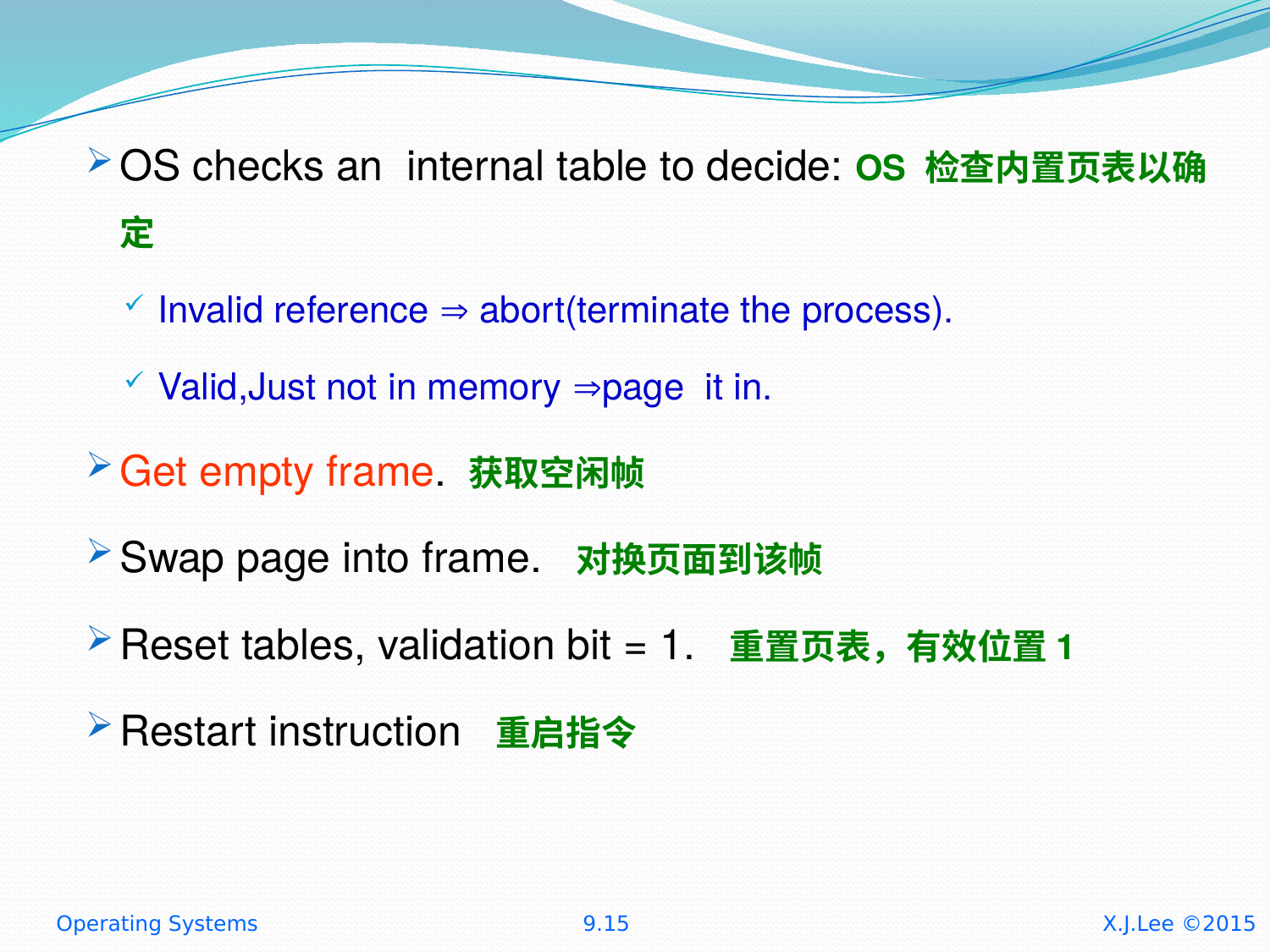

OS checks an  internal table to decide: OS 检查内置页表以确定
Invalid reference ⇒ abort(terminate the process).
Valid,Just not in memory ⇒page  it in.
Get empty frame. 获取空闲帧
Swap page into frame.  对换页面到该帧
Reset tables, validation bit = 1.  重置页表，有效位置1
Restart instruction  重启指令
Operating Systems
9.15
X.J.Lee ©2015